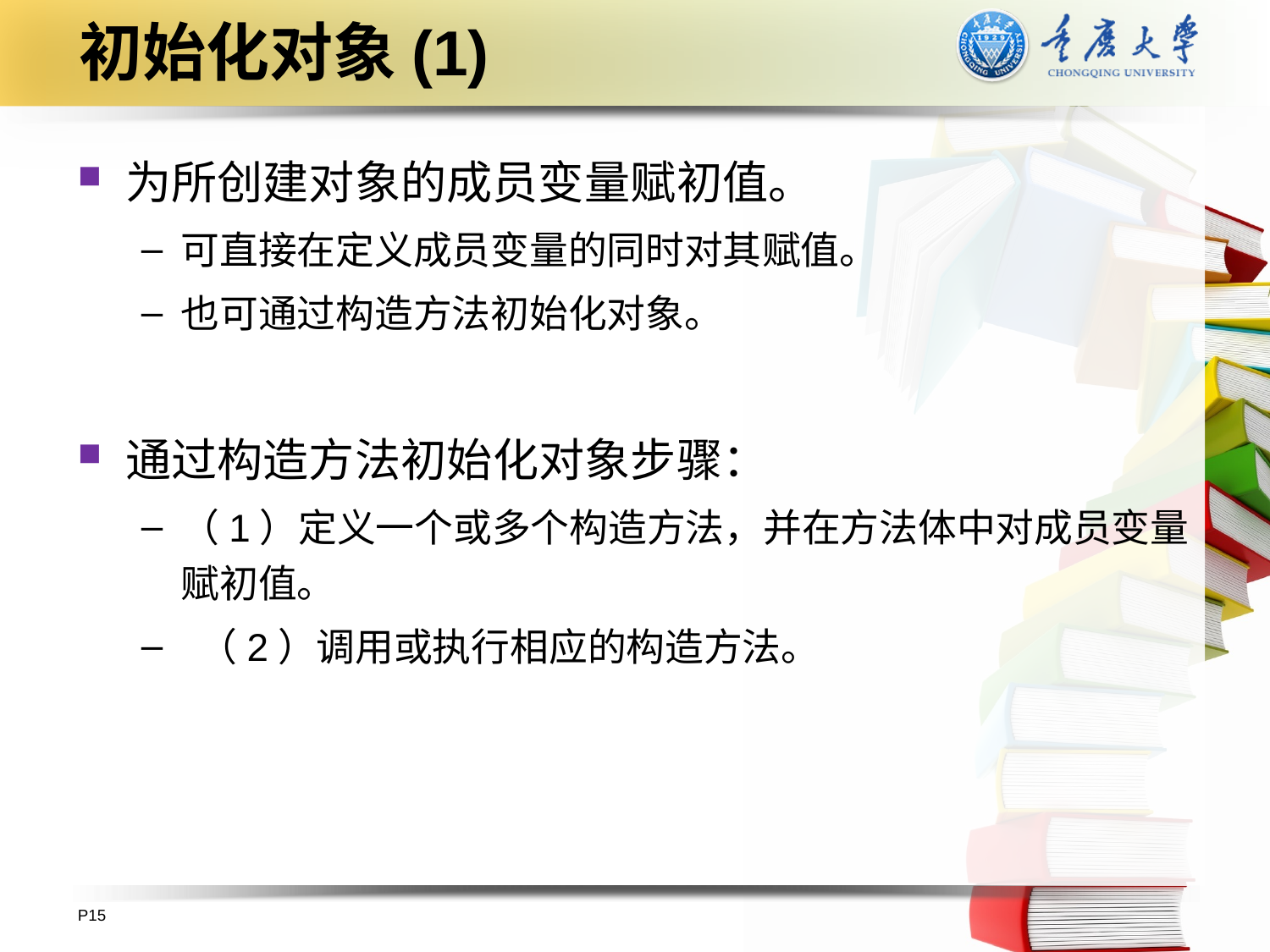

# 初始化对象(1)
为所创建对象的成员变量赋初值。
可直接在定义成员变量的同时对其赋值。
也可通过构造方法初始化对象。

通过构造方法初始化对象步骤：
（1）定义一个或多个构造方法，并在方法体中对成员变量赋初值。
 （2）调用或执行相应的构造方法。

P15